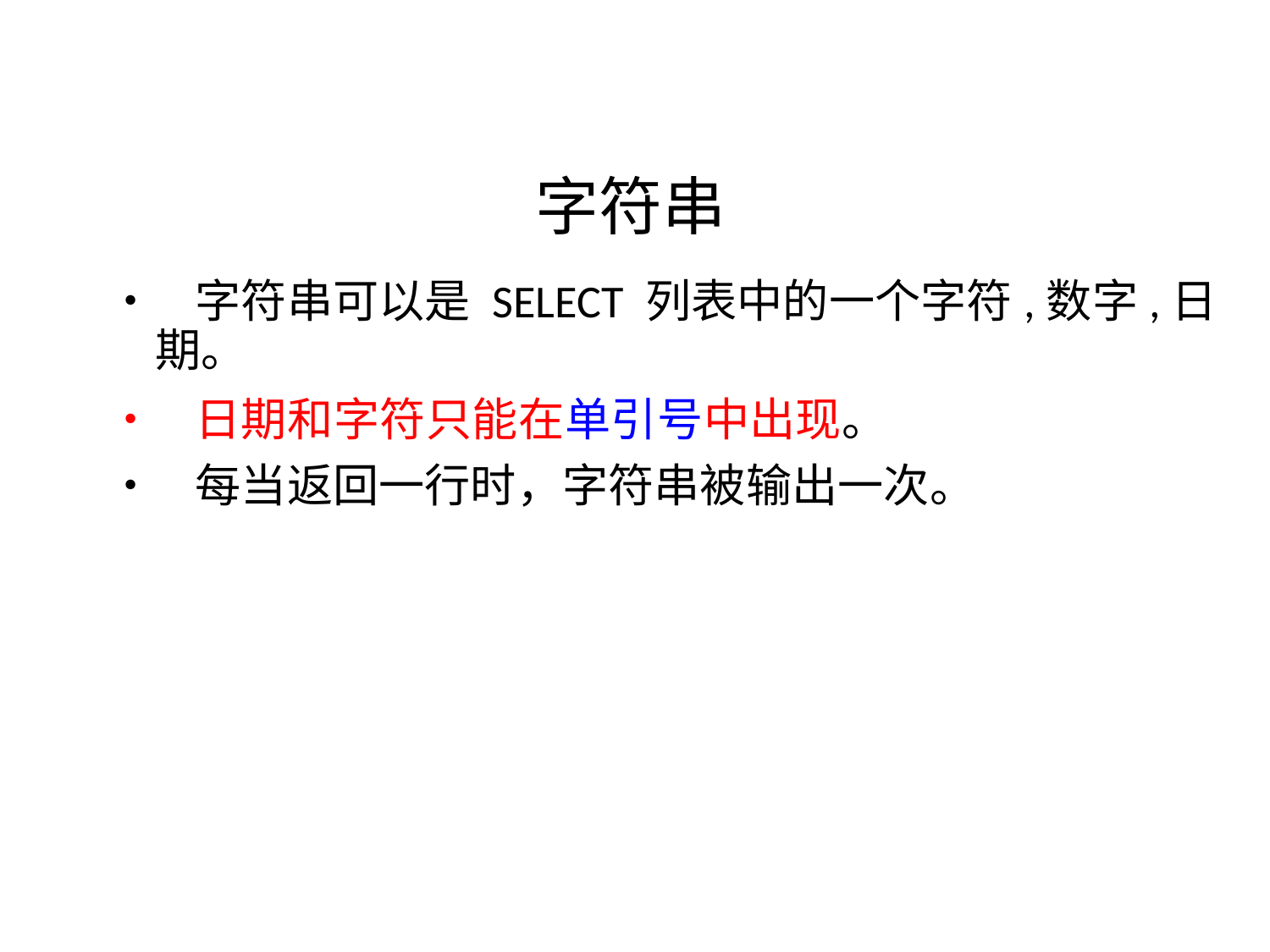

字符串
• 字符串可以是 SELECT 列表中的一个字符,数字,日
期。
• 日期和字符只能在单引号中出现。
• 每当返回一行时，字符串被输出一次。